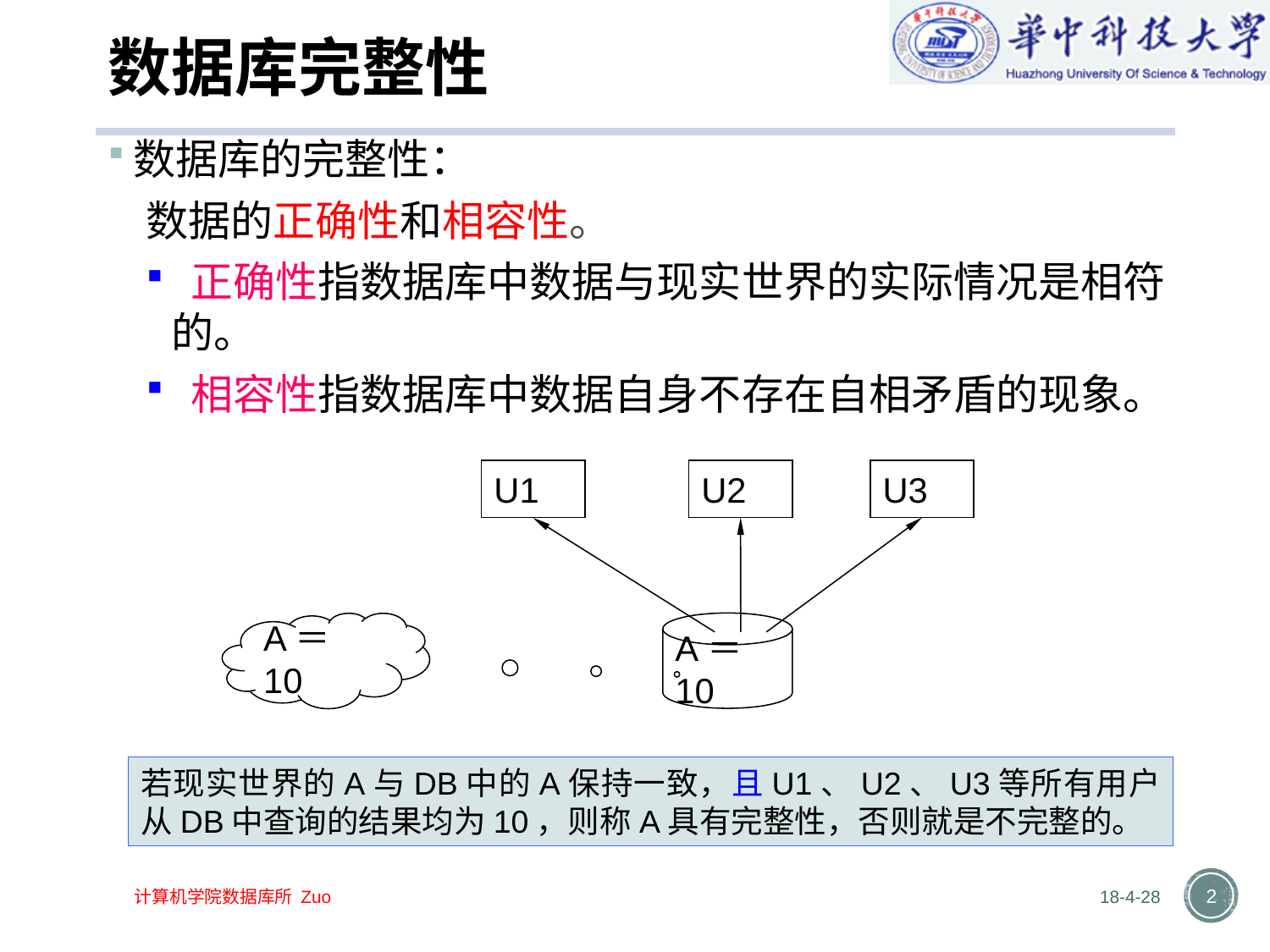

# 数据库完整性
数据库的完整性：
数据的正确性和相容性。
 正确性指数据库中数据与现实世界的实际情况是相符的。
 相容性指数据库中数据自身不存在自相矛盾的现象。

U1
U2
U3

A＝10
A＝10
若现实世界的A与DB中的A保持一致，且U1、U2、U3等所有用户从DB中查询的结果均为10，则称A具有完整性，否则就是不完整的。
18-4-28
2